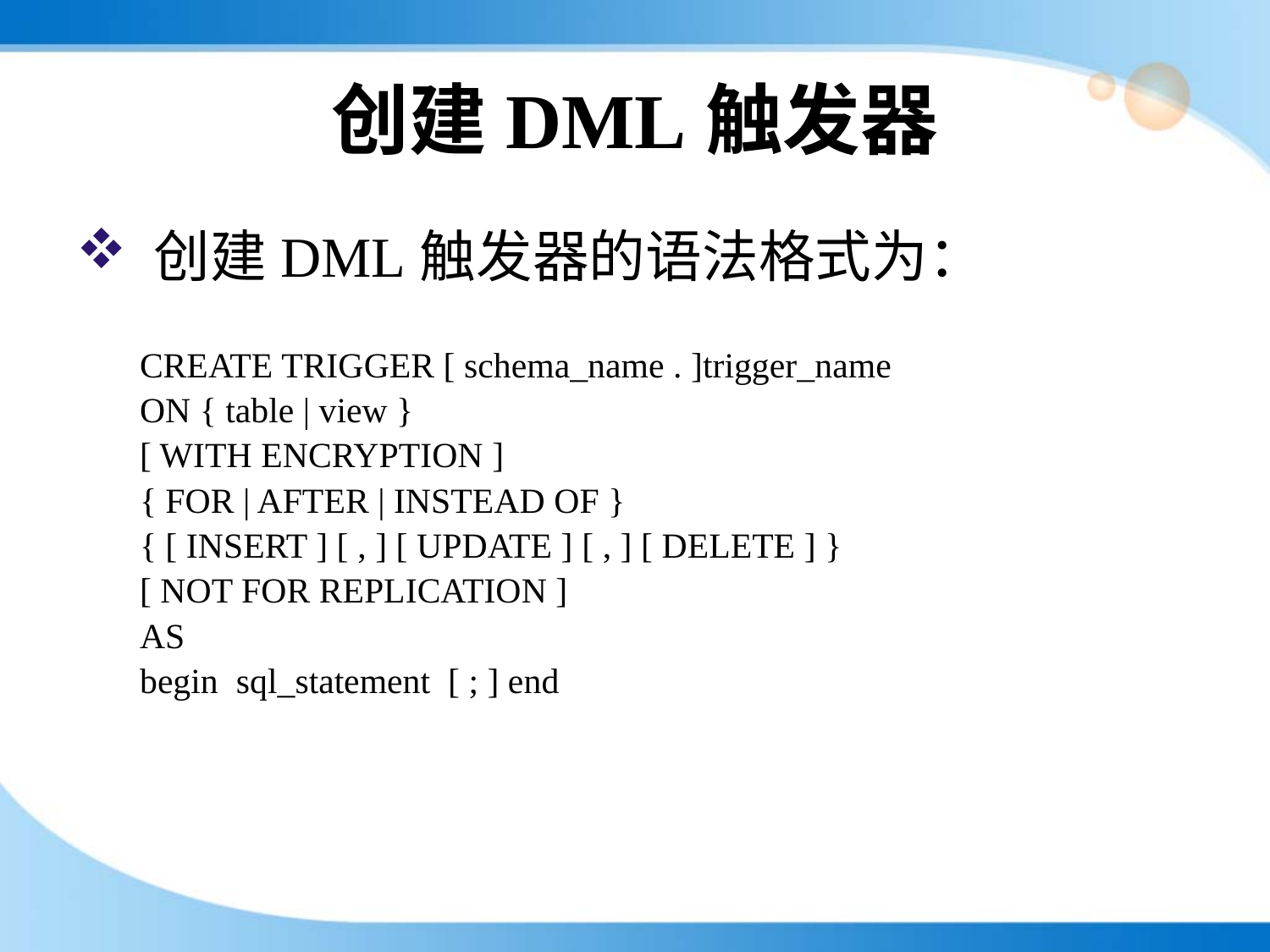

# 创建DML触发器
 创建DML触发器的语法格式为：
CREATE TRIGGER [ schema_name . ]trigger_name
ON { table | view }
[ WITH ENCRYPTION ]
{ FOR | AFTER | INSTEAD OF }
{ [ INSERT ] [ , ] [ UPDATE ] [ , ] [ DELETE ] }
[ NOT FOR REPLICATION ]
AS
begin  sql_statement  [ ; ] end